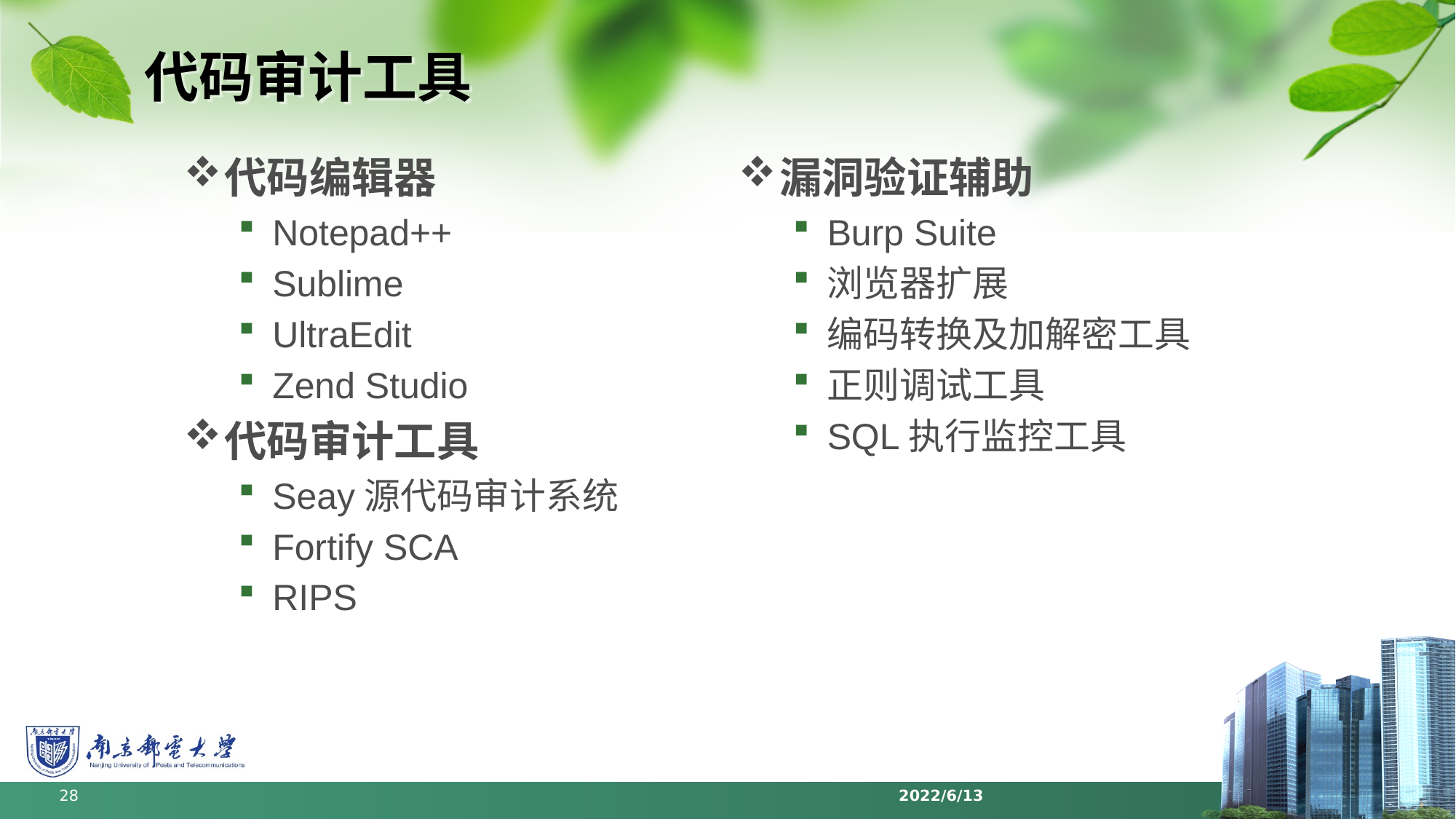

# 代码审计工具
代码编辑器
Notepad++
Sublime
UltraEdit
Zend Studio
代码审计工具
Seay源代码审计系统
Fortify SCA
RIPS
漏洞验证辅助
Burp Suite
浏览器扩展
编码转换及加解密工具
正则调试工具
SQL执行监控工具
28
2022/6/13